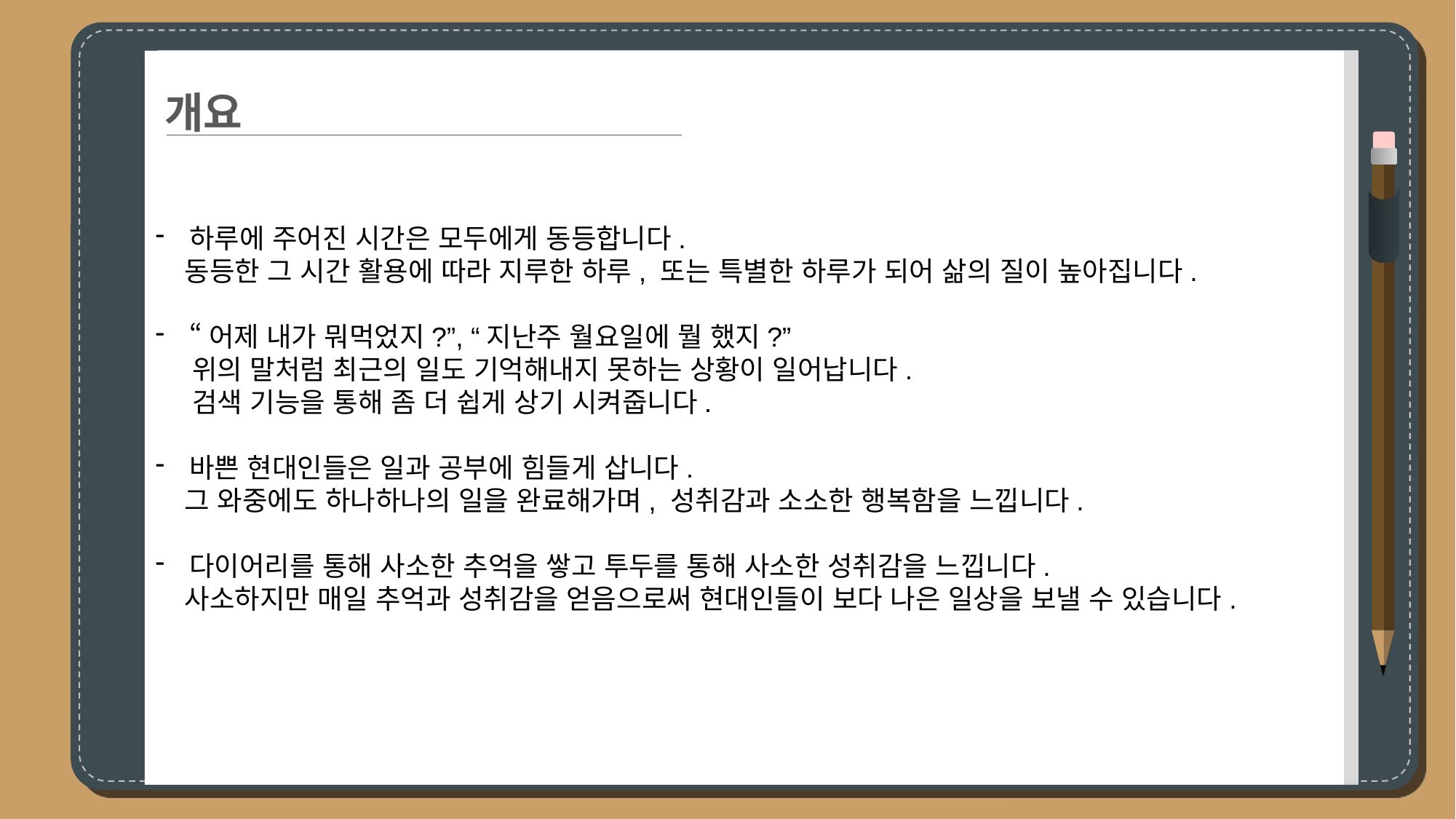

하루에 주어진 시간은 모두에게 동등합니다.
   동등한 그 시간 활용에 따라 지루한 하루, 또는 특별한 하루가 되어 삶의 질이 높아집니다.

“어제 내가 뭐먹었지?”, “지난주 월요일에 뭘 했지?”
    위의 말처럼 최근의 일도 기억해내지 못하는 상황이 일어납니다.
    검색 기능을 통해 좀 더 쉽게 상기 시켜줍니다.

바쁜 현대인들은 일과 공부에 힘들게 삽니다.
   그 와중에도 하나하나의 일을 완료해가며, 성취감과 소소한 행복함을 느낍니다.

다이어리를 통해 사소한 추억을 쌓고 투두를 통해 사소한 성취감을 느낍니다.
   사소하지만 매일 추억과 성취감을 얻음으로써 현대인들이 보다 나은 일상을 보낼 수 있습니다.

개요